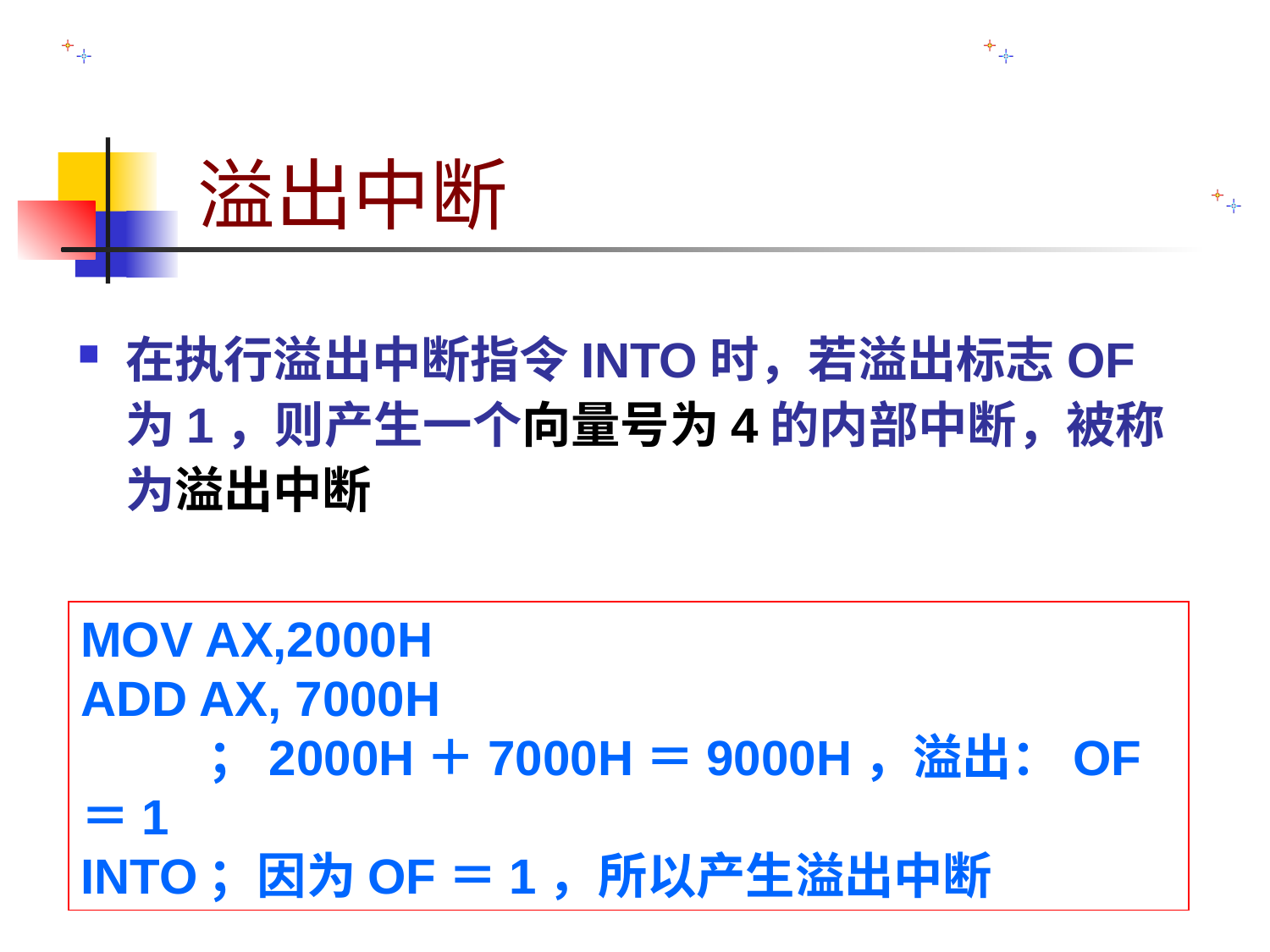

溢出中断
在执行溢出中断指令INTO时，若溢出标志OF为1，则产生一个向量号为4的内部中断，被称为溢出中断
MOV AX,2000H
ADD AX, 7000H
	；2000H＋7000H＝9000H，溢出：OF＝1
INTO	；因为OF＝1，所以产生溢出中断